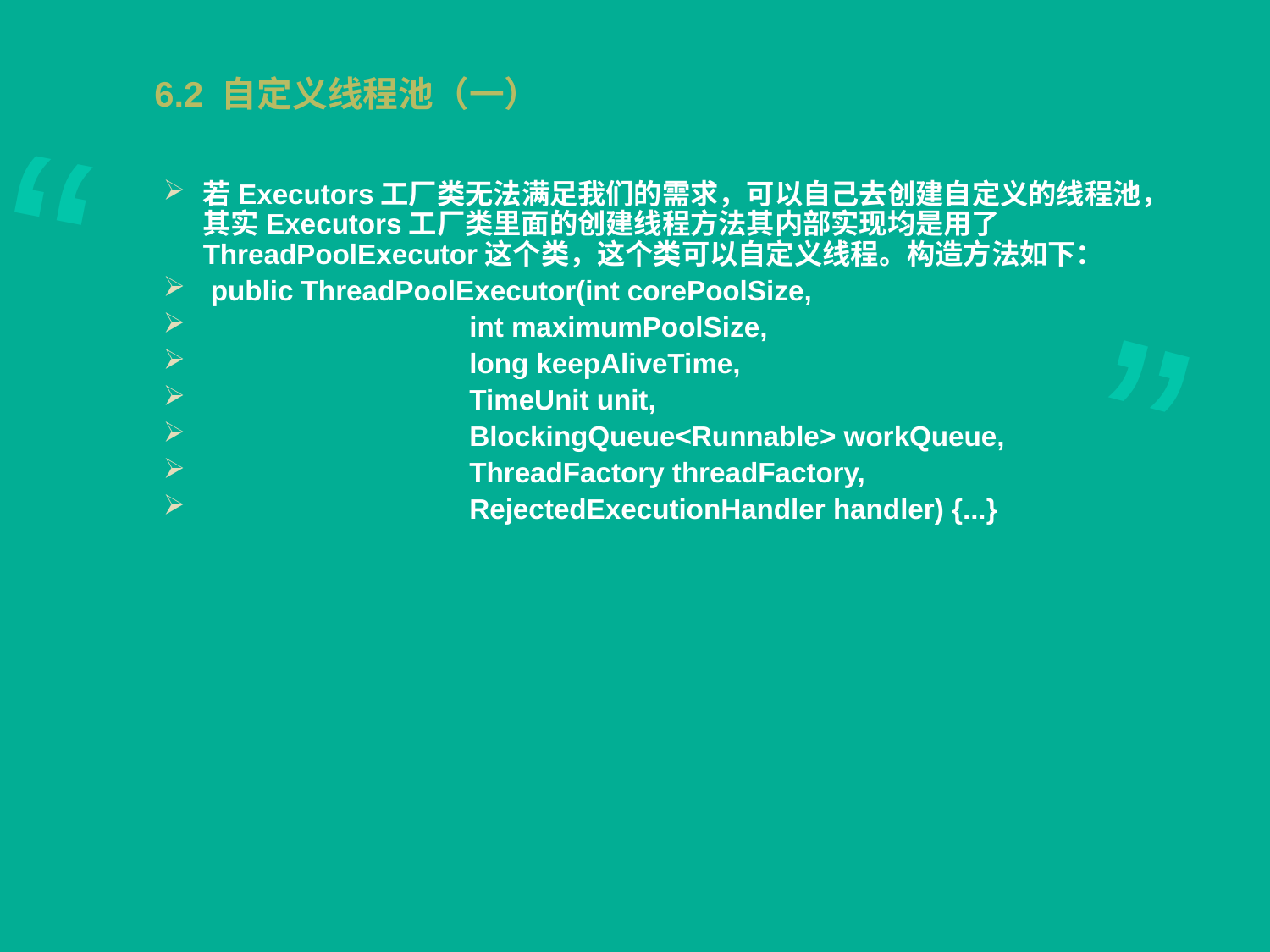

# 6.2 自定义线程池（一）
若Executors工厂类无法满足我们的需求，可以自己去创建自定义的线程池，其实Executors工厂类里面的创建线程方法其内部实现均是用了ThreadPoolExecutor这个类，这个类可以自定义线程。构造方法如下：
 public ThreadPoolExecutor(int corePoolSize,
                                  int maximumPoolSize,
                                  long keepAliveTime,
                                  TimeUnit unit,
                                  BlockingQueue<Runnable> workQueue,
                                  ThreadFactory threadFactory,
                                  RejectedExecutionHandler handler) {...}